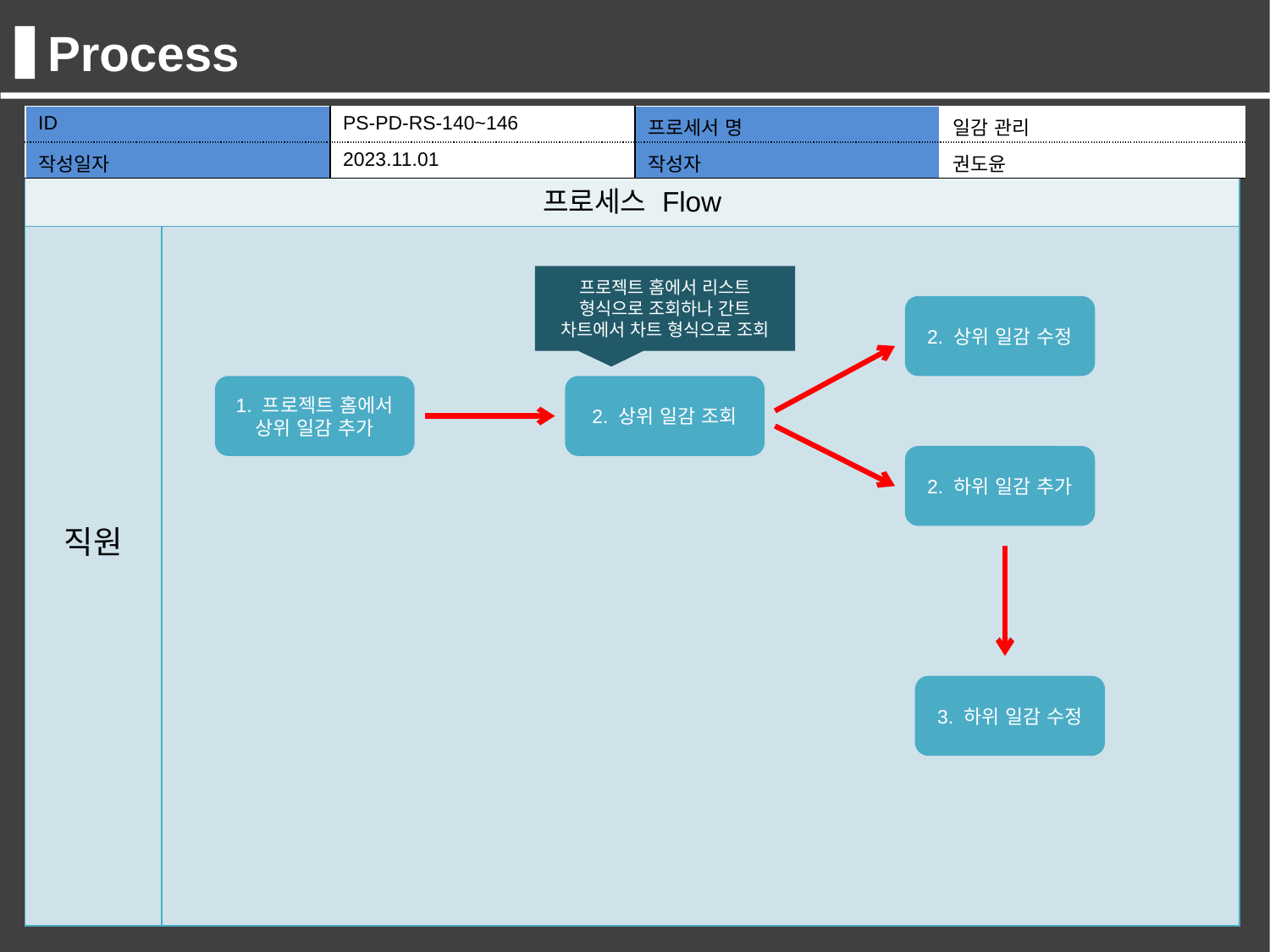

Process

| ID | PS-PD-RS-140~146 | 프로세서 명 | 일감 관리 |
| --- | --- | --- | --- |
| 작성일자 | 2023.11.01 | 작성자 | 권도윤 |
| 프로세스 Flow |  |
| --- | --- |
| 직원 |  |
프로젝트 홈에서 리스트 형식으로 조회하나 간트 차트에서 차트 형식으로 조회
2. 상위 일감 수정
1. 프로젝트 홈에서 상위 일감 추가
2. 상위 일감 조회
2. 하위 일감 추가
3. 하위 일감 수정